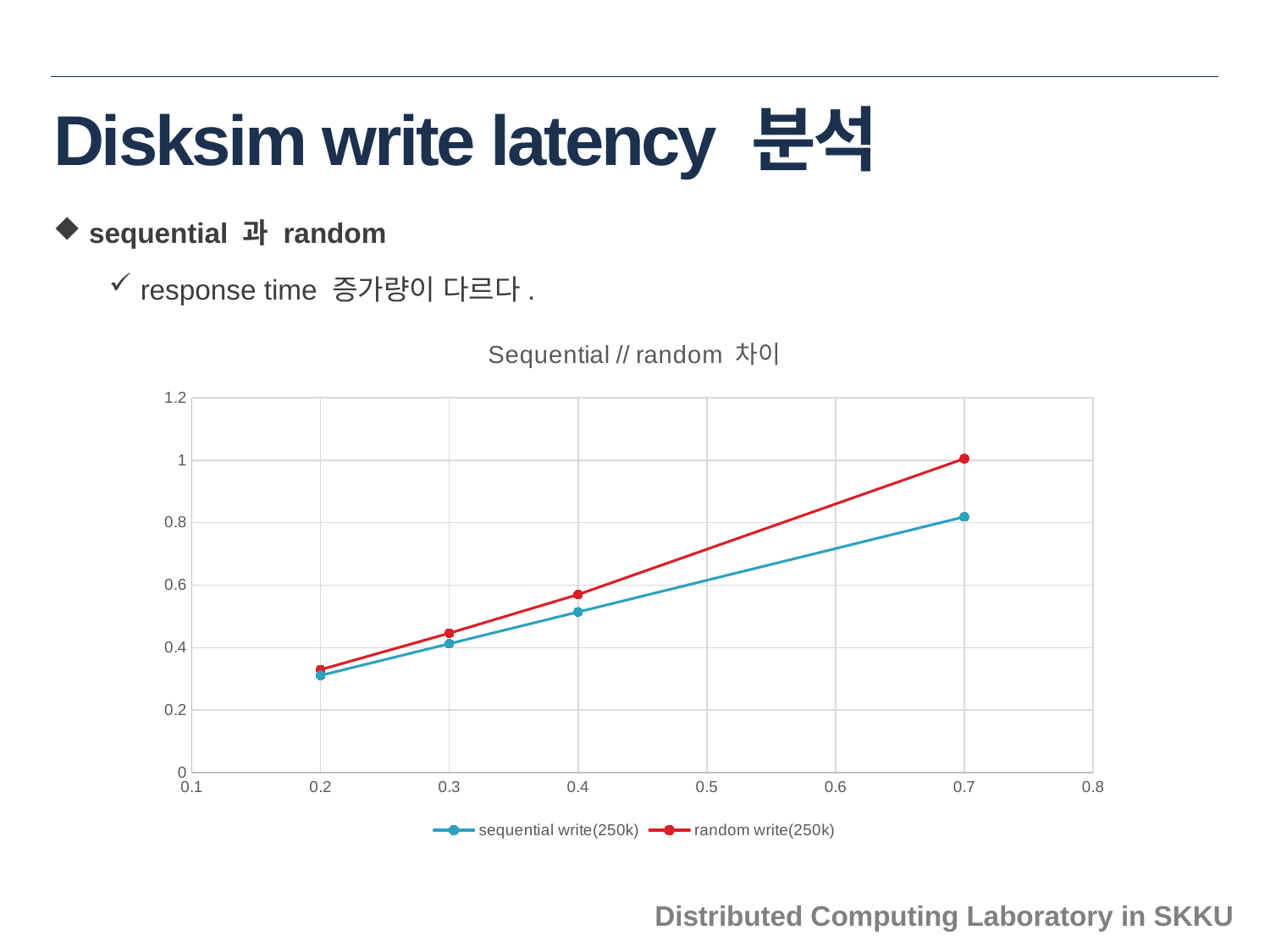

# Disksim write latency 분석
 sequential 과 random
 response time 증가량이 다르다.

### Chart: Sequential // random 차이

| Category | sequential write(250k) | random write(250k) |
|---|---|---|
Distributed Computing Laboratory in SKKU